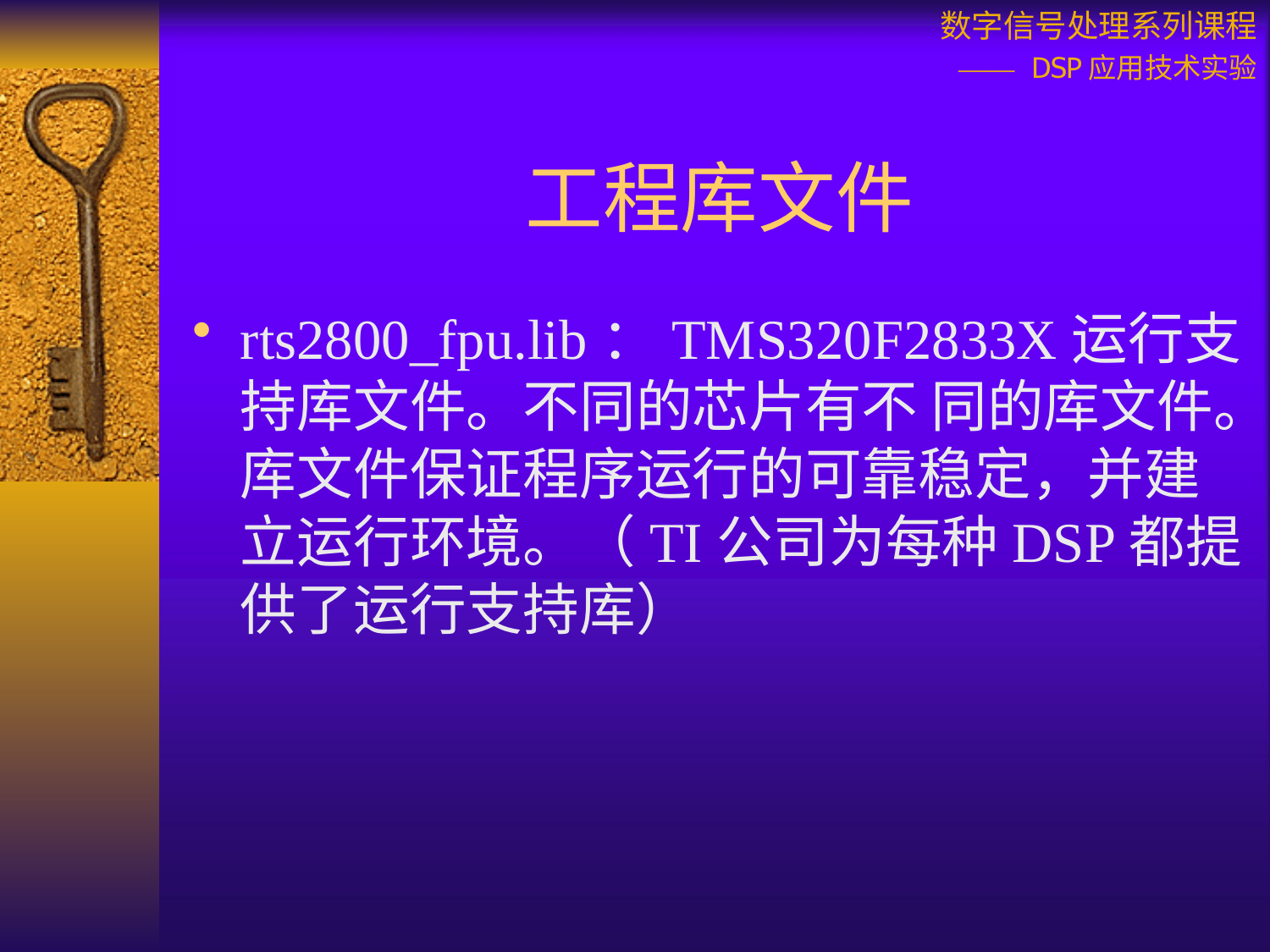

# 工程库文件
rts2800_fpu.lib：TMS320F2833X运行支持库文件。不同的芯片有不 同的库文件。库文件保证程序运行的可靠稳定，并建立运行环境。（TI公司为每种DSP都提供了运行支持库）